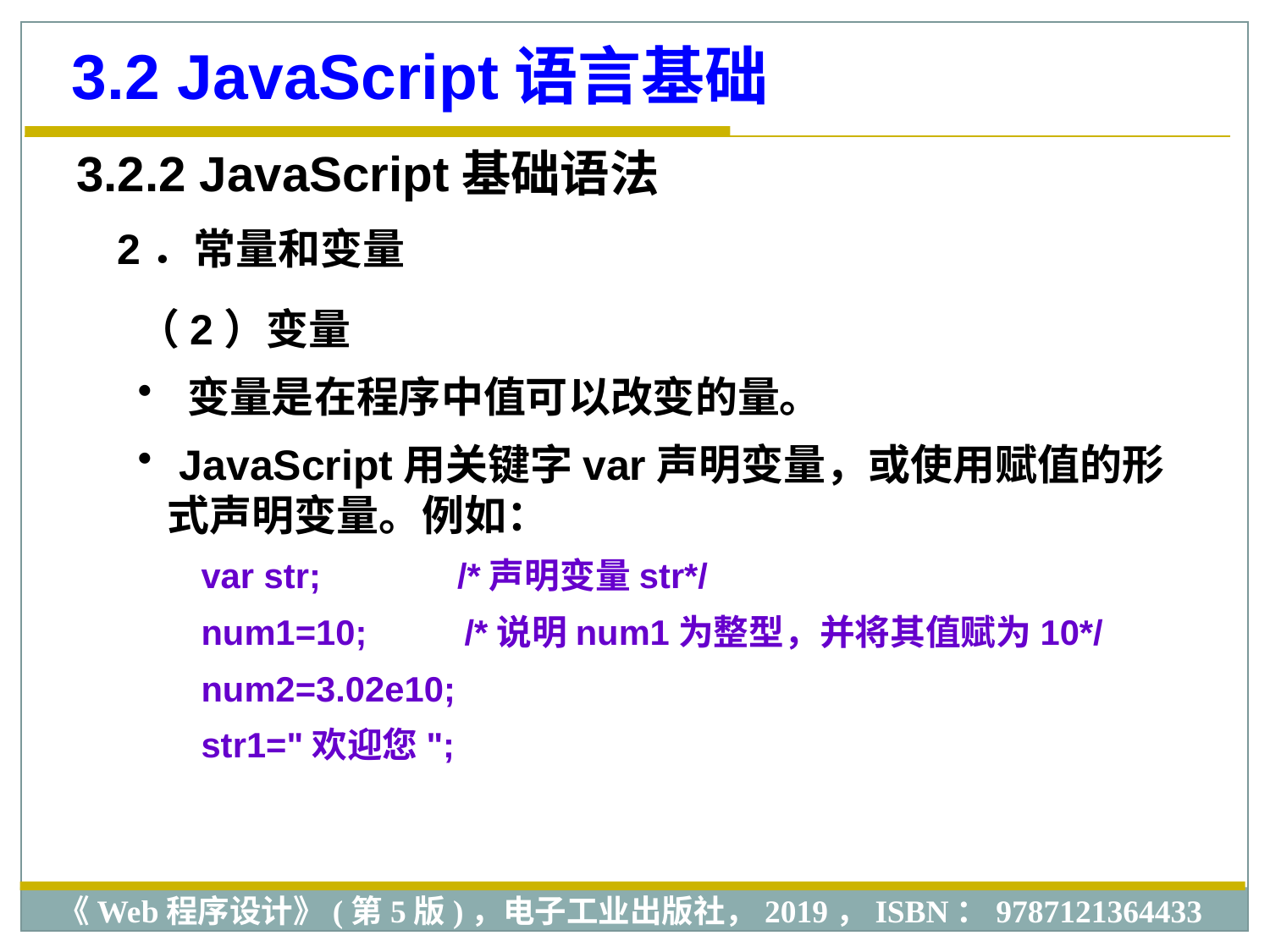

3.2 JavaScript语言基础
3.2.2 JavaScript基础语法
2．常量和变量
（2）变量
 变量是在程序中值可以改变的量。
 JavaScript用关键字var声明变量，或使用赋值的形式声明变量。例如：
var str;              /*声明变量str*/
num1=10;          /*说明num1为整型，并将其值赋为10*/
num2=3.02e10;
str1="欢迎您";